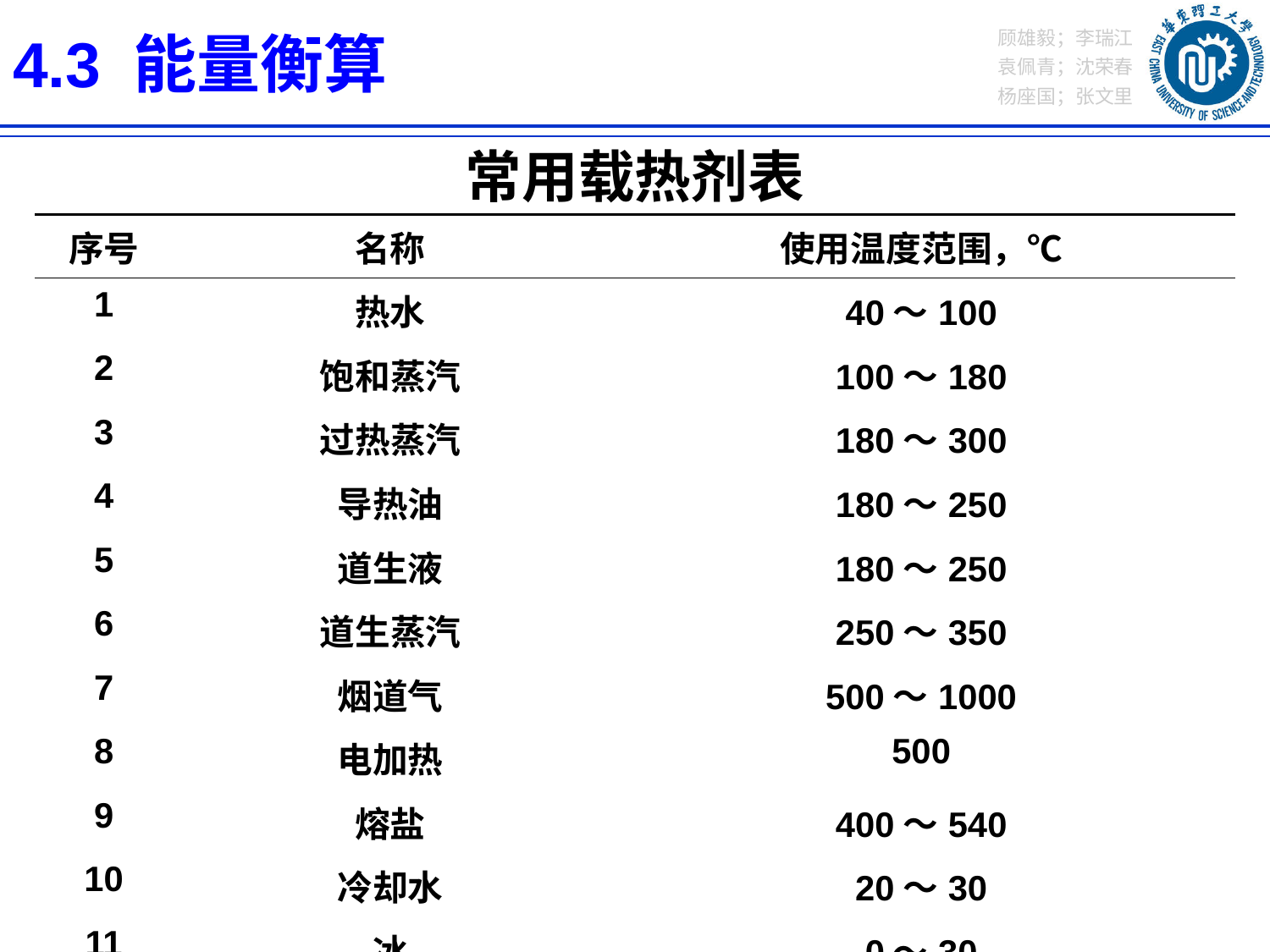

4.3 能量衡算
常用载热剂表
| 序号 | 名称 | 使用温度范围，℃ |
| --- | --- | --- |
| 1 | 热水 | 40～100 |
| 2 | 饱和蒸汽 | 100～180 |
| 3 | 过热蒸汽 | 180～300 |
| 4 | 导热油 | 180～250 |
| 5 | 道生液 | 180～250 |
| 6 | 道生蒸汽 | 250～350 |
| 7 | 烟道气 | 500～1000 |
| 8 | 电加热 | 500 |
| 9 | 熔盐 | 400～540 |
| 10 | 冷却水 | 20～30 |
| 11 | 冰 | 0～30 |
| 12 | 冷冻盐水 | -15～30 |